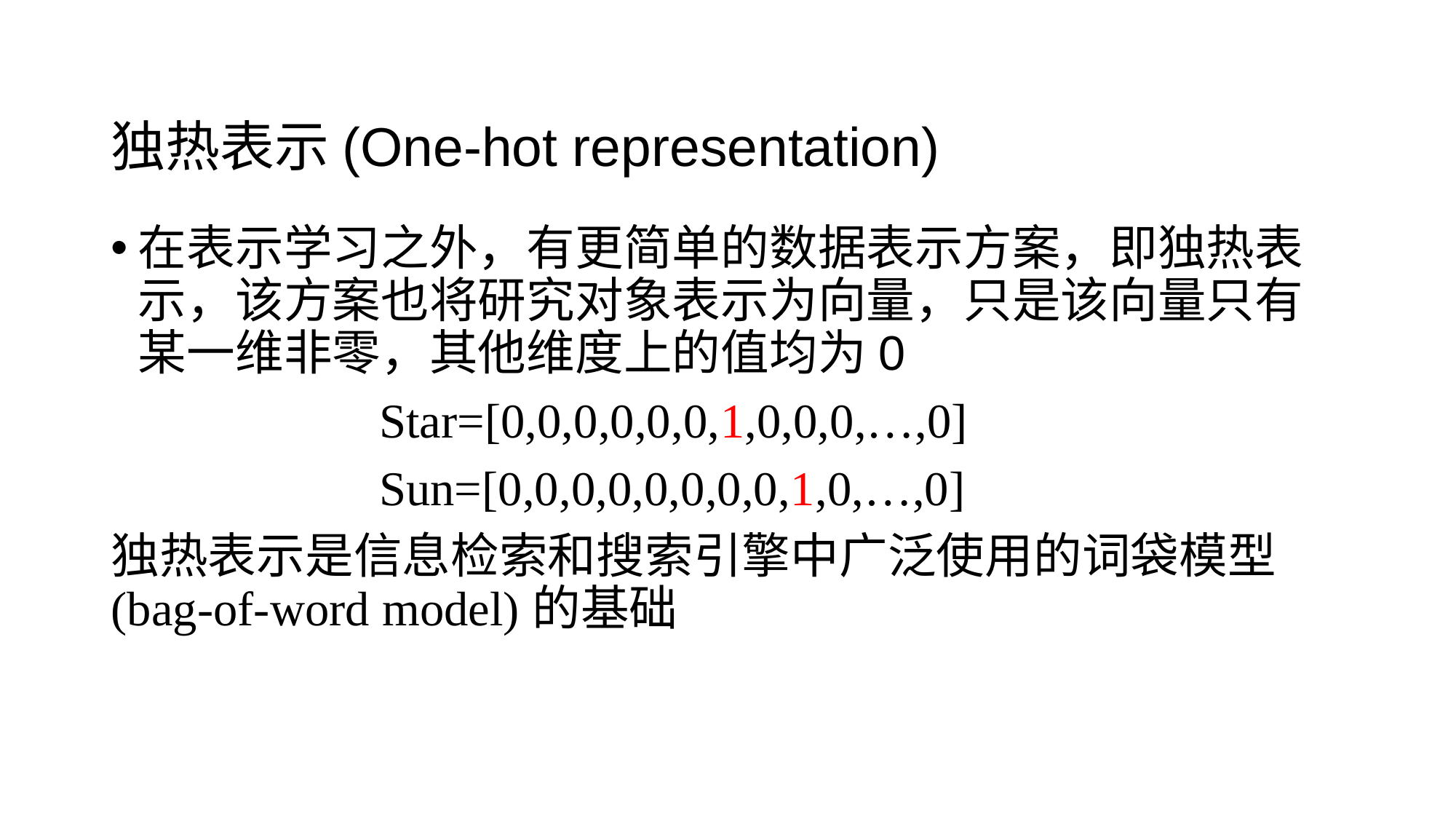

# 独热表示(One-hot representation)
在表示学习之外，有更简单的数据表示方案，即独热表示，该方案也将研究对象表示为向量，只是该向量只有某一维非零，其他维度上的值均为0
                      Star=[0,0,0,0,0,0,1,0,0,0,…,0]
                      Sun=[0,0,0,0,0,0,0,0,1,0,…,0]
独热表示是信息检索和搜索引擎中广泛使用的词袋模型(bag-of-word model)的基础